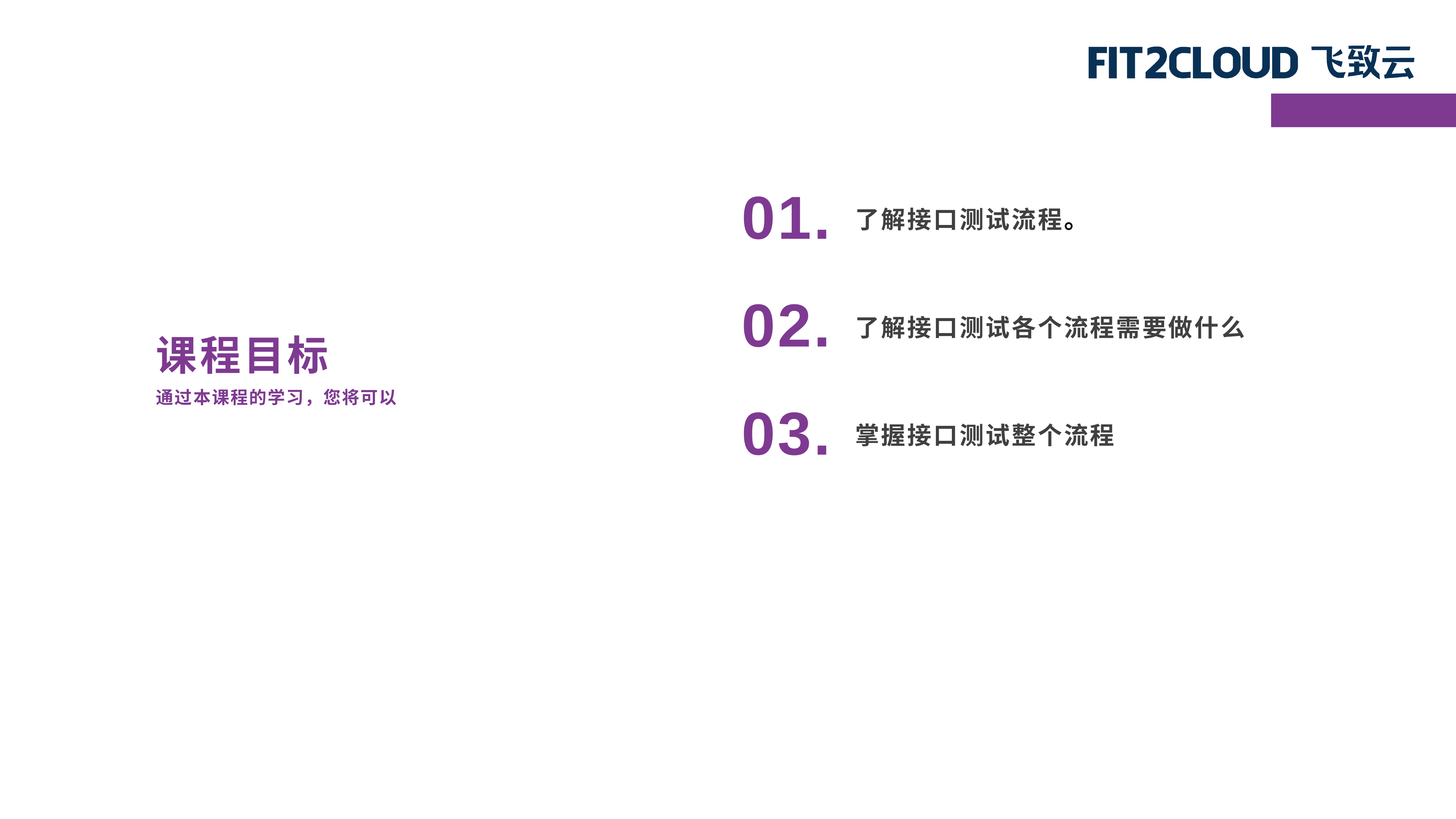

01.
了解接口测试流程。
课程目标
02.
了解接口测试各个流程需要做什么
通过本课程的学习，您将可以
03.
掌握接口测试整个流程